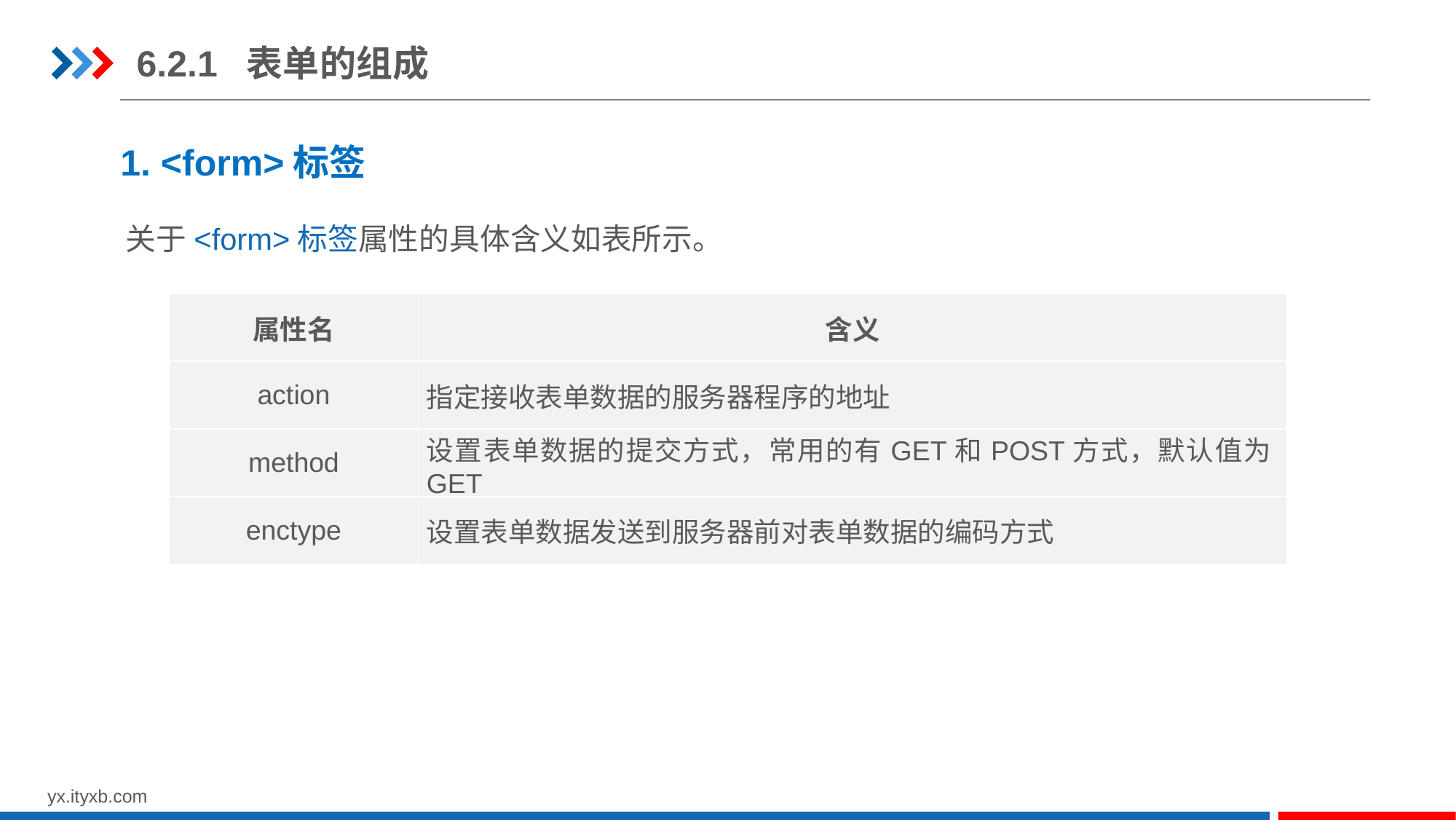

6.2.1  表单的组成
1. <form>标签
关于<form>标签属性的具体含义如表所示。
| 属性名 | 含义 |
| --- | --- |
| action | 指定接收表单数据的服务器程序的地址 |
| method | 设置表单数据的提交方式，常用的有GET和POST方式，默认值为GET |
| enctype | 设置表单数据发送到服务器前对表单数据的编码方式 |